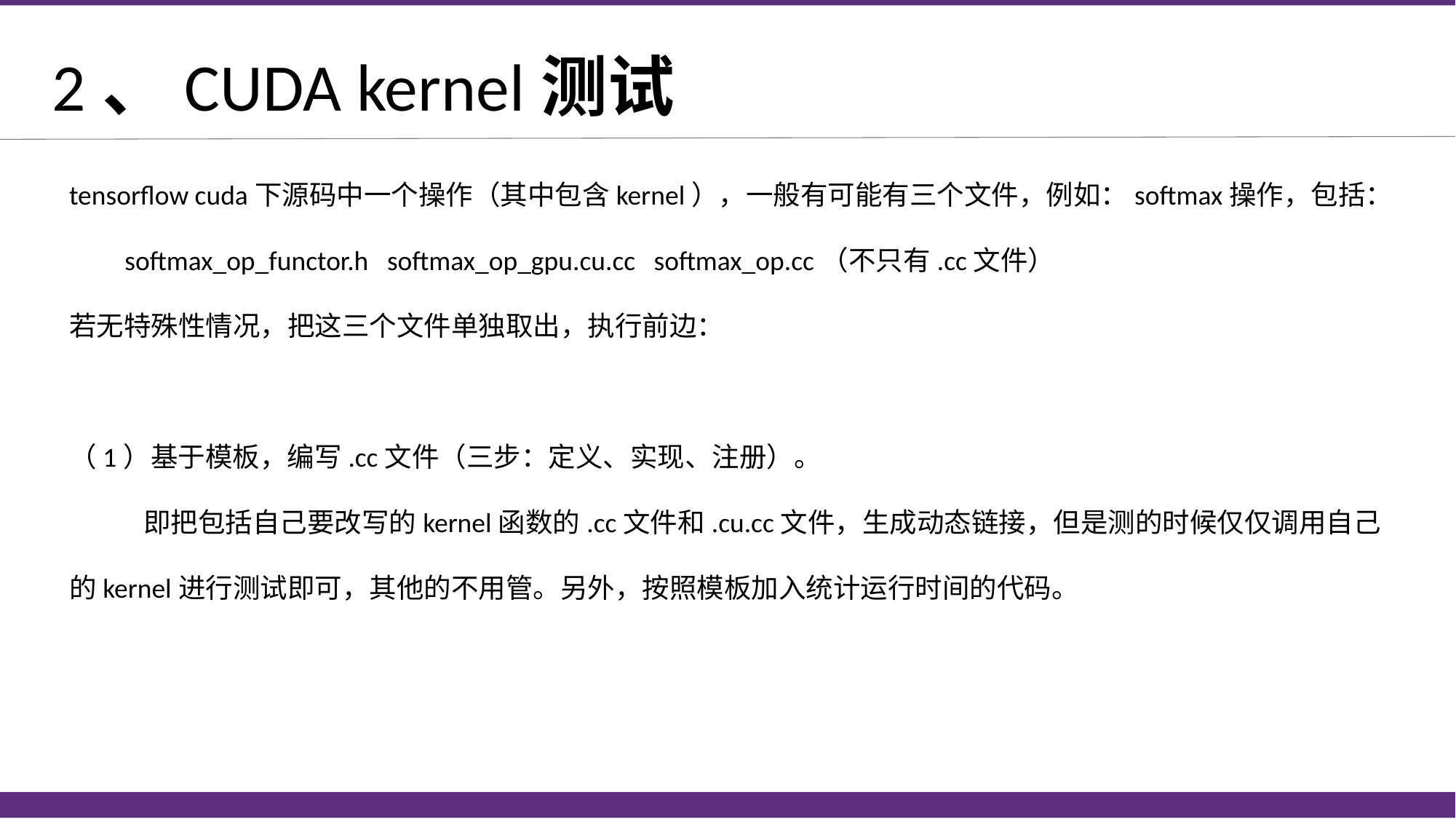

# 2、CUDA kernel测试
tensorflow cuda下源码中一个操作（其中包含kernel），一般有可能有三个文件，例如：softmax操作，包括：
         softmax_op_functor.h   softmax_op_gpu.cu.cc   softmax_op.cc（不只有.cc文件）
若无特殊性情况，把这三个文件单独取出，执行前边：

（1）基于模板，编写.cc文件（三步：定义、实现、注册）。
           即把包括自己要改写的kernel函数的.cc文件和.cu.cc文件，生成动态链接，但是测的时候仅仅调用自己的kernel进行测试即可，其他的不用管。另外，按照模板加入统计运行时间的代码。
4